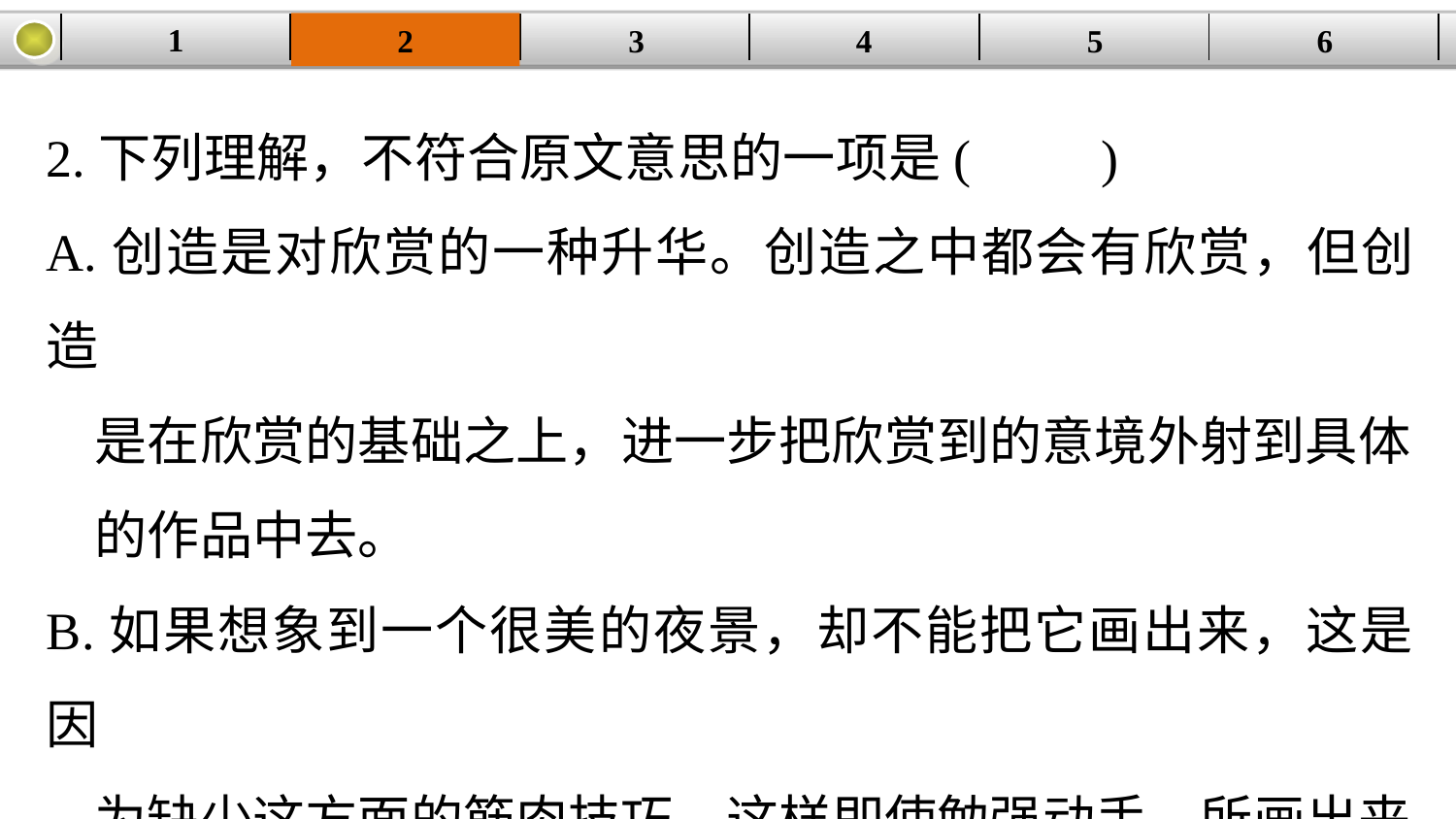

1
3
4
5
6
2
|  |  |  |  |  |  |
| --- | --- | --- | --- | --- | --- |

2.下列理解，不符合原文意思的一项是(　　)
A.创造是对欣赏的一种升华。创造之中都会有欣赏，但创造
   是在欣赏的基础之上，进一步把欣赏到的意境外射到具体
   的作品中去。
B.如果想象到一个很美的夜景，却不能把它画出来，这是因
   为缺少这方面的筋肉技巧，这样即使勉强动手，所画出来
   的全不像想出来的。